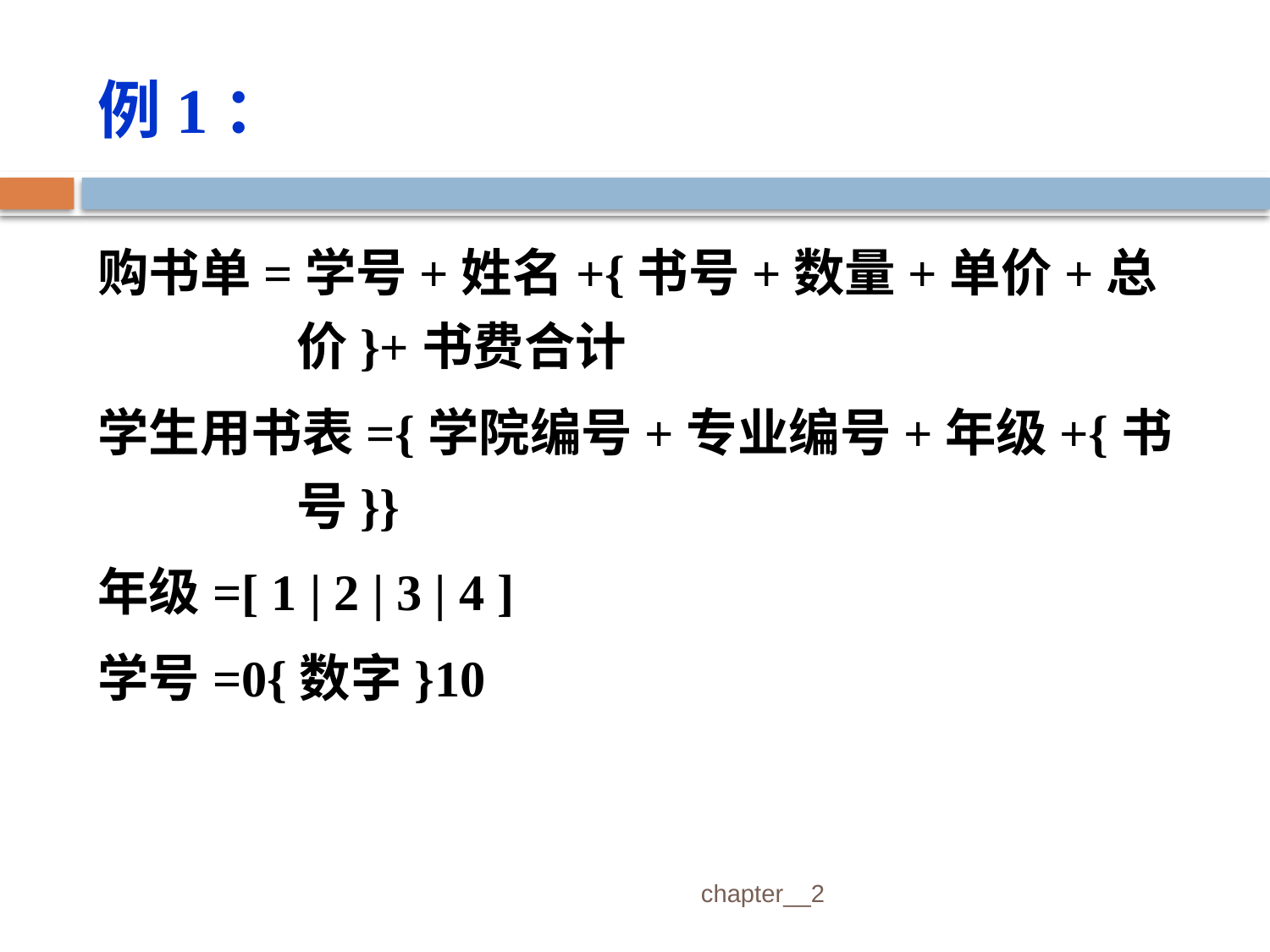

# 例1：
58
购书单=学号+姓名+{书号+数量+单价+总价}+书费合计
学生用书表={学院编号+专业编号+年级+{书号}}
年级=[ 1 | 2 | 3 | 4 ]
学号=0{数字}10

 chapter__2